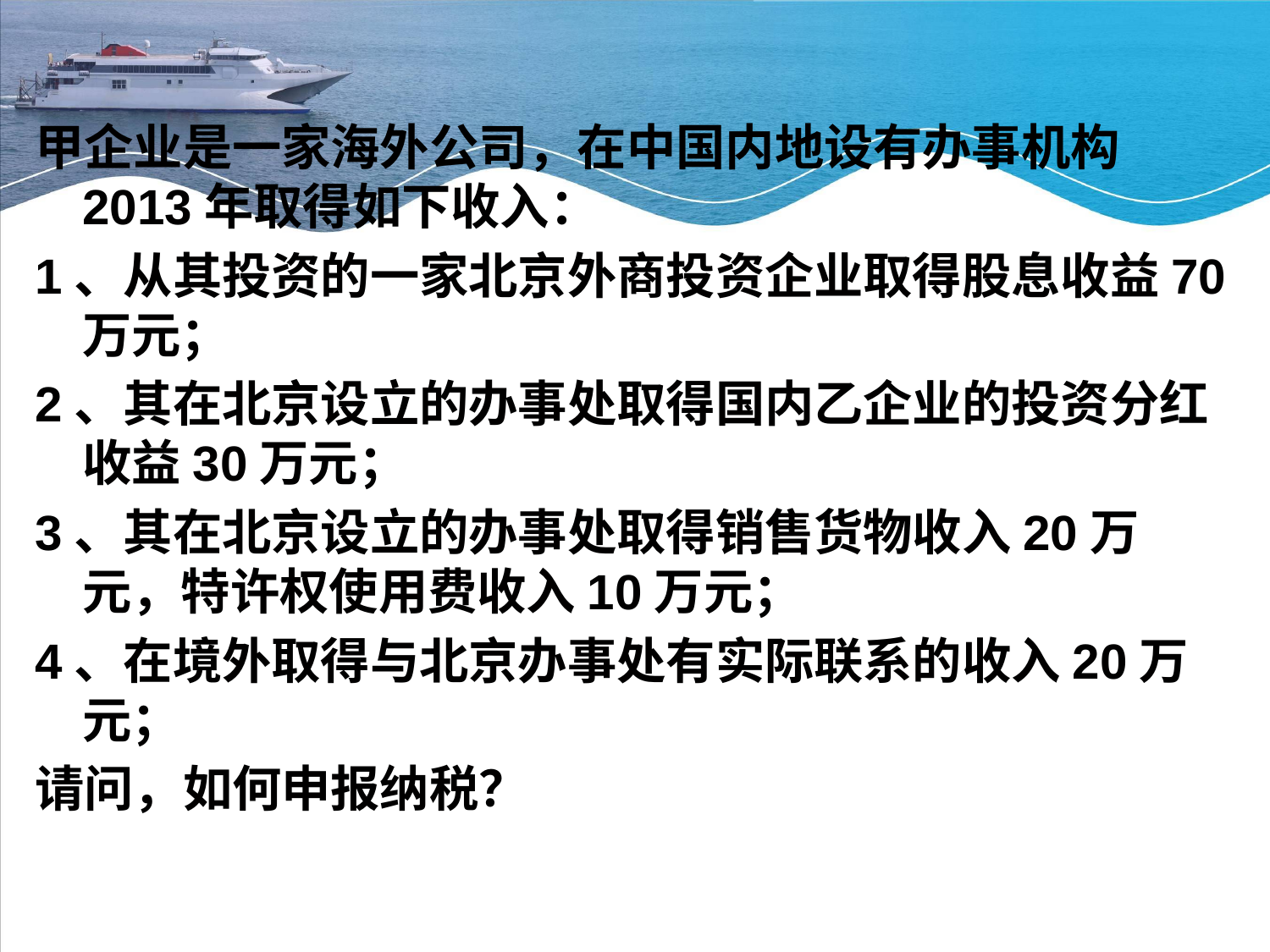

#
甲企业是一家海外公司，在中国内地设有办事机构2013年取得如下收入：
1、从其投资的一家北京外商投资企业取得股息收益70万元；
2、其在北京设立的办事处取得国内乙企业的投资分红收益30万元；
3、其在北京设立的办事处取得销售货物收入20万元，特许权使用费收入10万元；
4、在境外取得与北京办事处有实际联系的收入20万元；
请问，如何申报纳税？